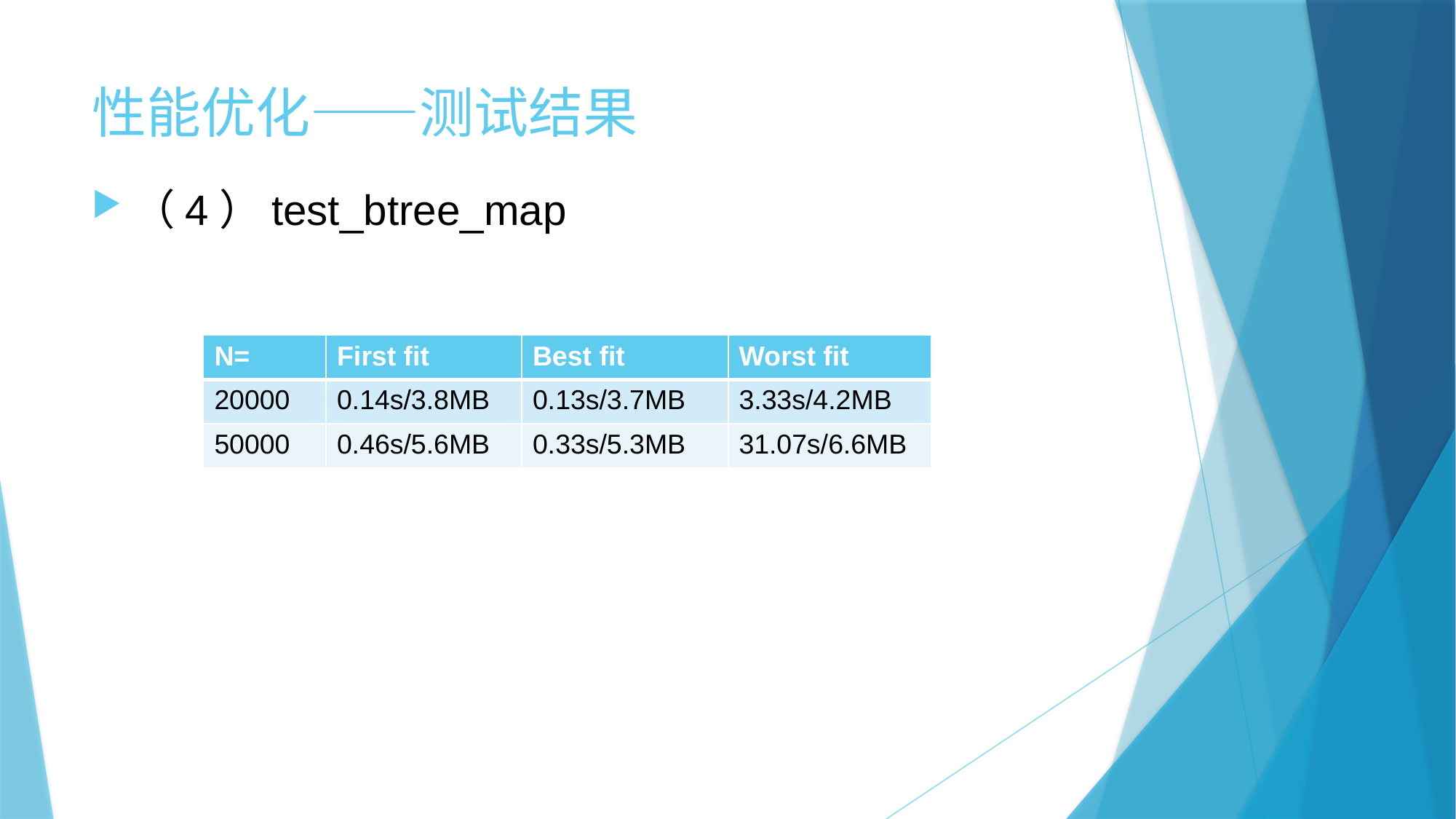

# 性能优化——测试结果
（4）test_btree_map

| N= | First fit | Best fit | Worst fit |
| --- | --- | --- | --- |
| 20000 | 0.14s/3.8MB | 0.13s/3.7MB | 3.33s/4.2MB |
| 50000 | 0.46s/5.6MB | 0.33s/5.3MB | 31.07s/6.6MB |